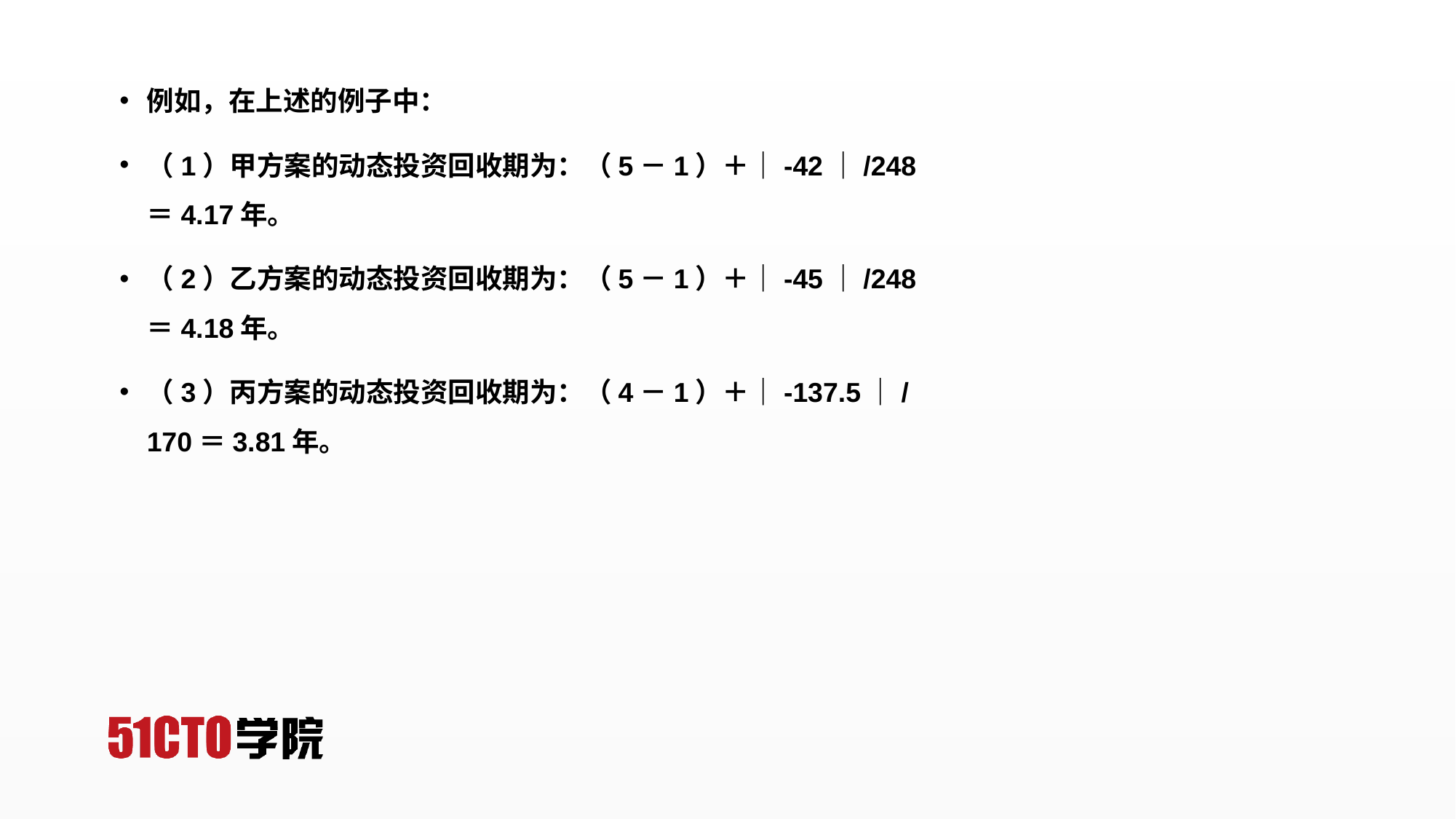

例如，在上述的例子中：
（1）甲方案的动态投资回收期为：（5－1）＋｜-42｜/248＝4.17年。
（2）乙方案的动态投资回收期为：（5－1）＋｜-45｜/248＝4.18年。
（3）丙方案的动态投资回收期为：（4－1）＋｜-137.5｜/170＝3.81年。